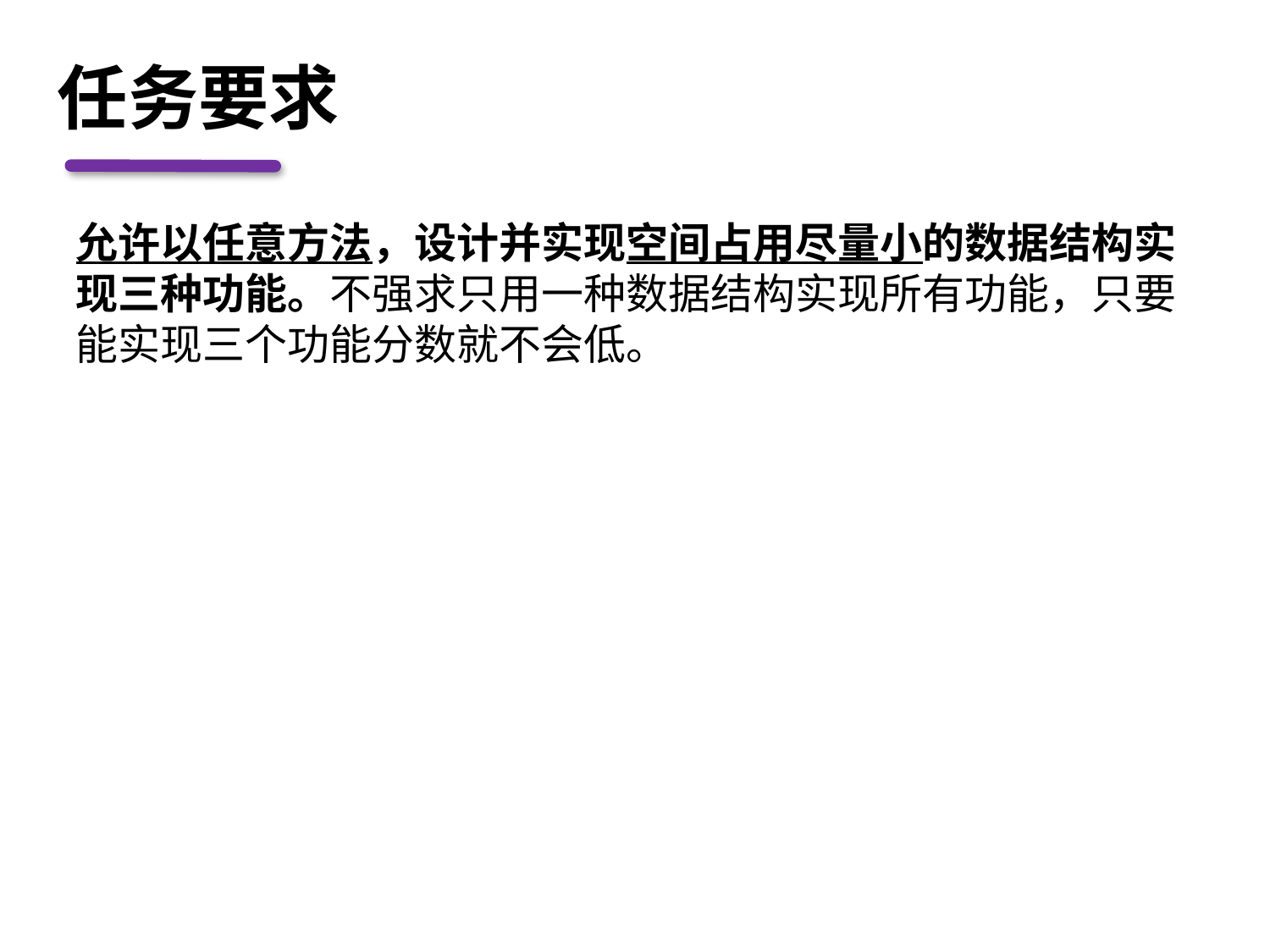

# 任务要求

允许以任意方法，设计并实现空间占用尽量小的数据结构实现三种功能。不强求只用一种数据结构实现所有功能，只要能实现三个功能分数就不会低。